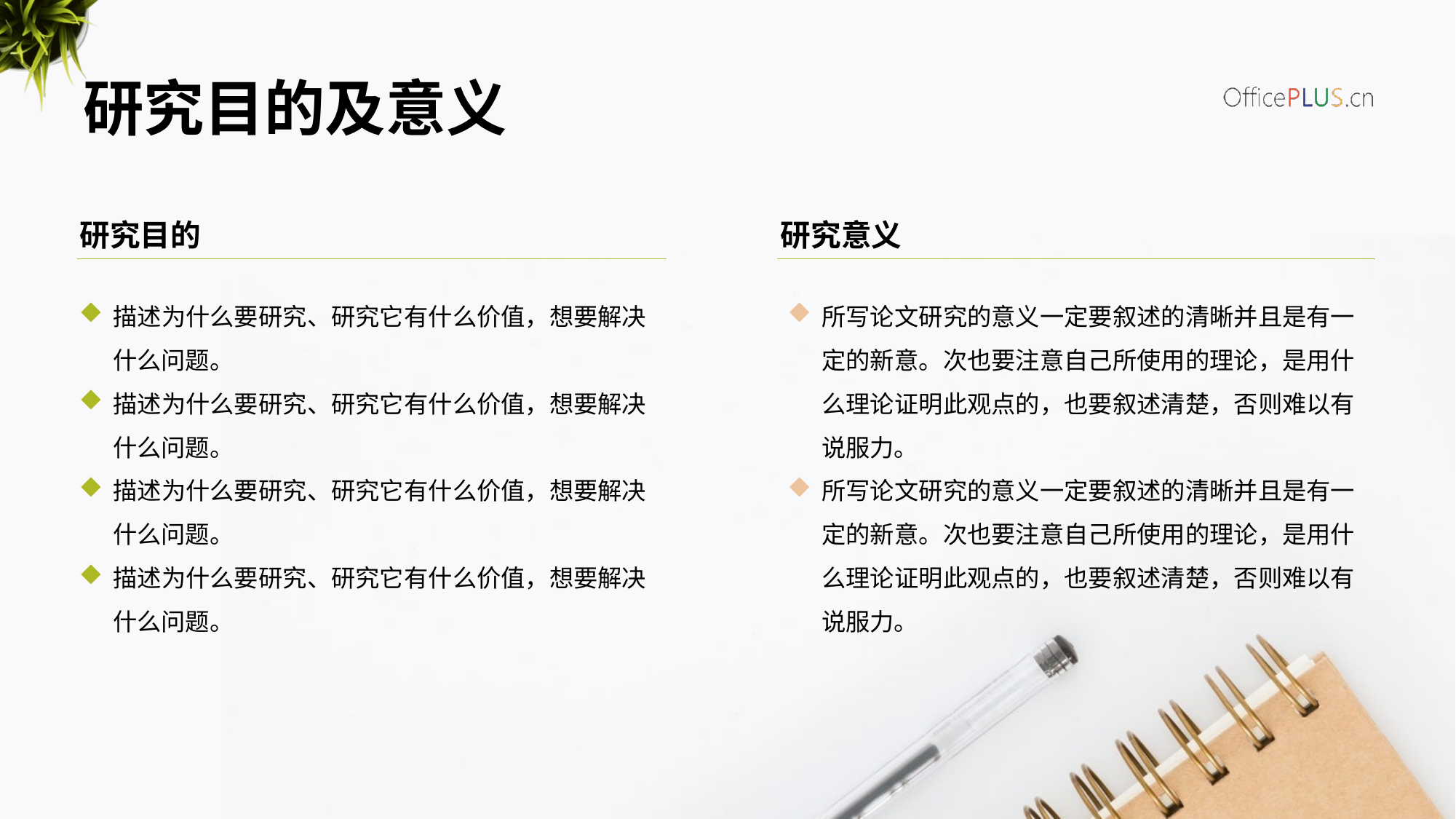

研究目的及意义
研究目的
研究意义
描述为什么要研究、研究它有什么价值，想要解决什么问题。
描述为什么要研究、研究它有什么价值，想要解决什么问题。
描述为什么要研究、研究它有什么价值，想要解决什么问题。
描述为什么要研究、研究它有什么价值，想要解决什么问题。

所写论文研究的意义一定要叙述的清晰并且是有一定的新意。次也要注意自己所使用的理论，是用什么理论证明此观点的，也要叙述清楚，否则难以有说服力。
所写论文研究的意义一定要叙述的清晰并且是有一定的新意。次也要注意自己所使用的理论，是用什么理论证明此观点的，也要叙述清楚，否则难以有说服力。